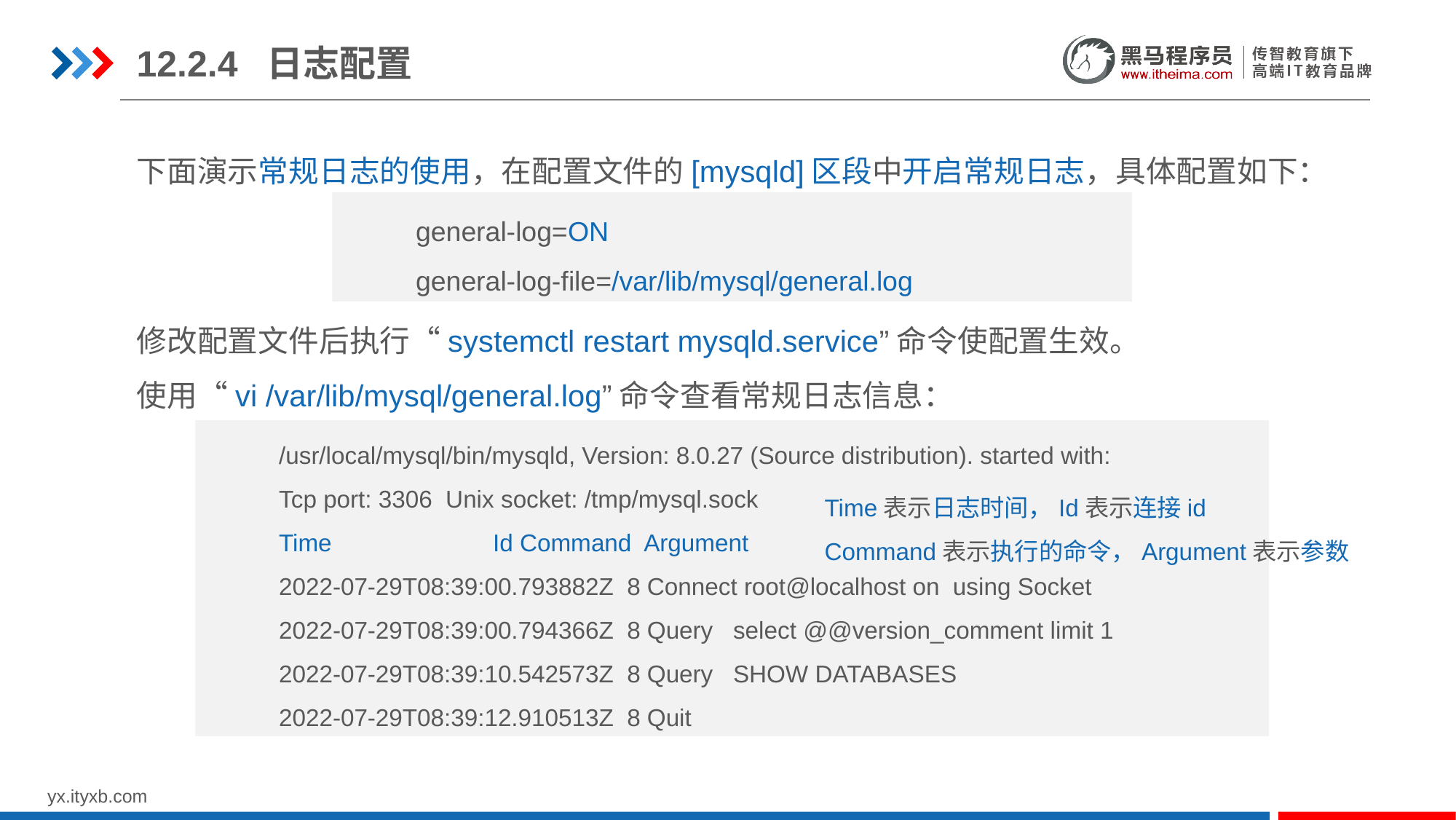

12.2.4  日志配置
下面演示常规日志的使用，在配置文件的[mysqld]区段中开启常规日志，具体配置如下：
general-log=ON
general-log-file=/var/lib/mysql/general.log
修改配置文件后执行“systemctl restart mysqld.service”命令使配置生效。
使用“vi /var/lib/mysql/general.log”命令查看常规日志信息：
/usr/local/mysql/bin/mysqld, Version: 8.0.27 (Source distribution). started with:
Tcp port: 3306  Unix socket: /tmp/mysql.sock
Time                        Id Command  Argument
2022-07-29T08:39:00.793882Z  8 Connect root@localhost on  using Socket
2022-07-29T08:39:00.794366Z  8 Query   select @@version_comment limit 1
2022-07-29T08:39:10.542573Z  8 Query   SHOW DATABASES
2022-07-29T08:39:12.910513Z  8 Quit
Time表示日志时间，Id表示连接id
Command表示执行的命令，Argument表示参数